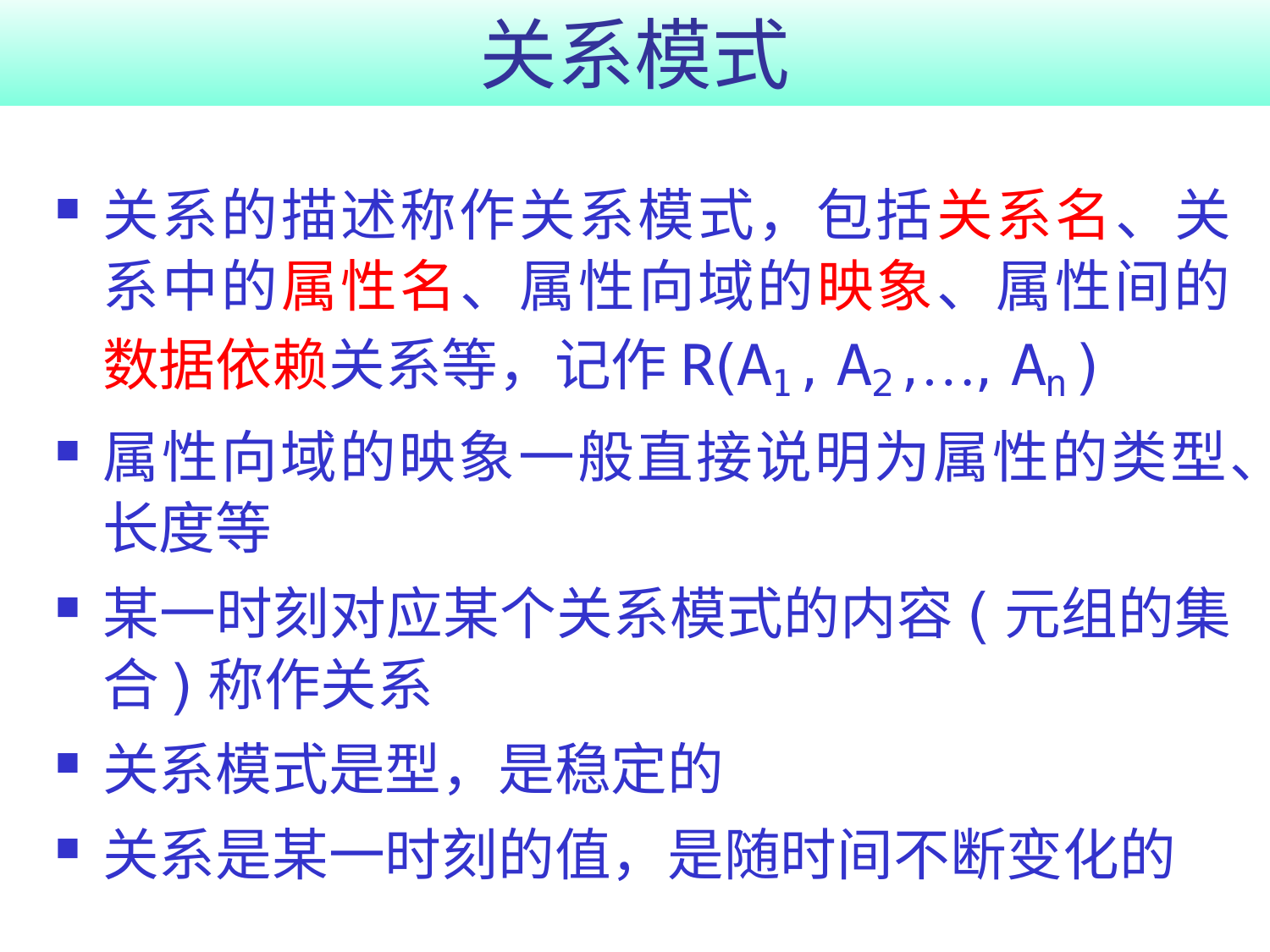

# 关系模式
关系的描述称作关系模式，包括关系名、关系中的属性名、属性向域的映象、属性间的数据依赖关系等，记作R(A1 , A2 ,…, An )
属性向域的映象一般直接说明为属性的类型、长度等
某一时刻对应某个关系模式的内容(元组的集合)称作关系
关系模式是型，是稳定的
关系是某一时刻的值，是随时间不断变化的